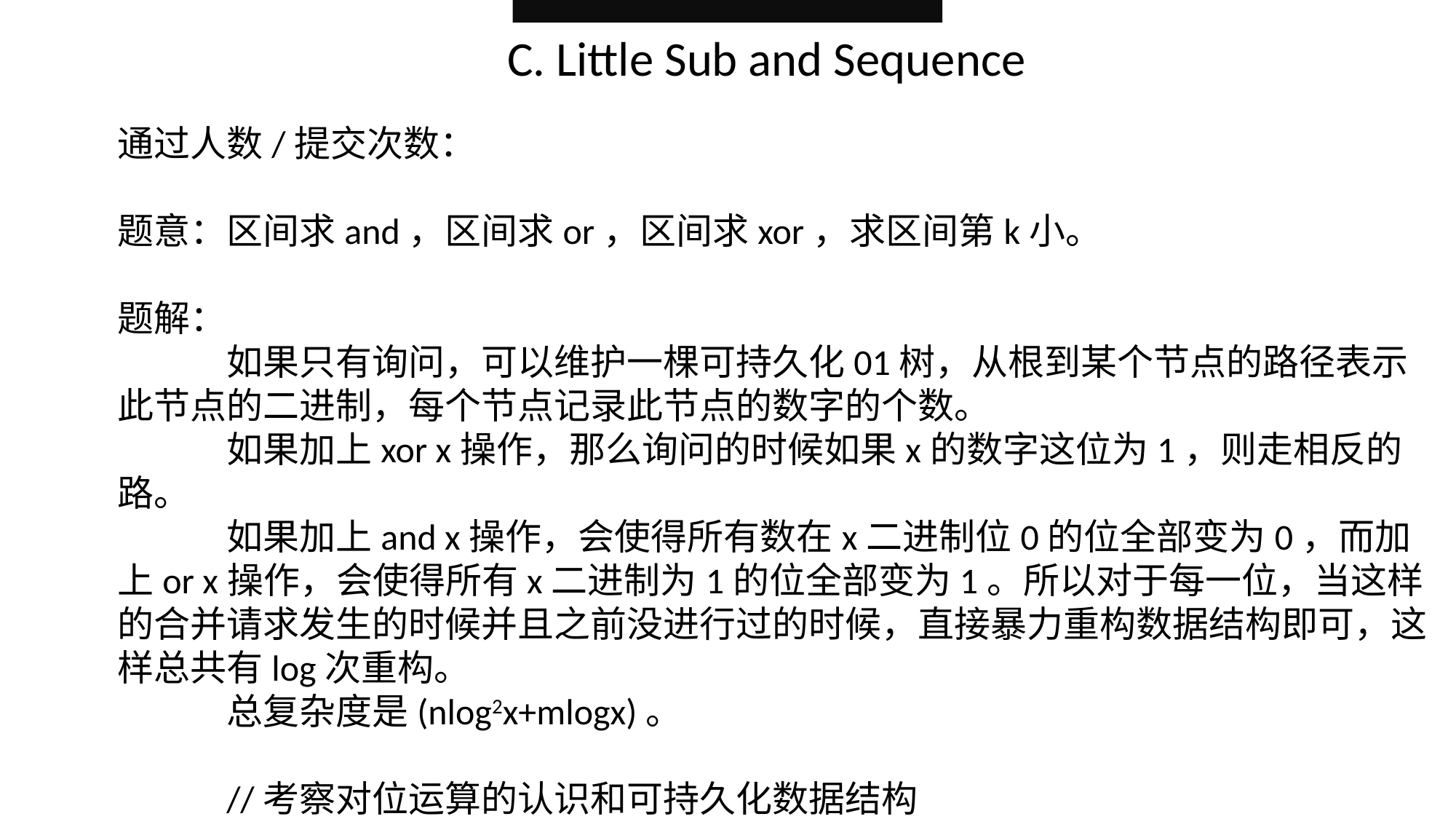

C. Little Sub and Sequence
通过人数/提交次数：

题意：区间求and，区间求or，区间求xor，求区间第k小。

题解：
	如果只有询问，可以维护一棵可持久化01树，从根到某个节点的路径表示此节点的二进制，每个节点记录此节点的数字的个数。
	如果加上xor x操作，那么询问的时候如果x的数字这位为1，则走相反的路。
	如果加上and x操作，会使得所有数在x二进制位0的位全部变为0，而加上or x操作，会使得所有x二进制为1的位全部变为1。所以对于每一位，当这样的合并请求发生的时候并且之前没进行过的时候，直接暴力重构数据结构即可，这样总共有log次重构。
	总复杂度是(nlog2x+mlogx)。

	//考察对位运算的认识和可持久化数据结构